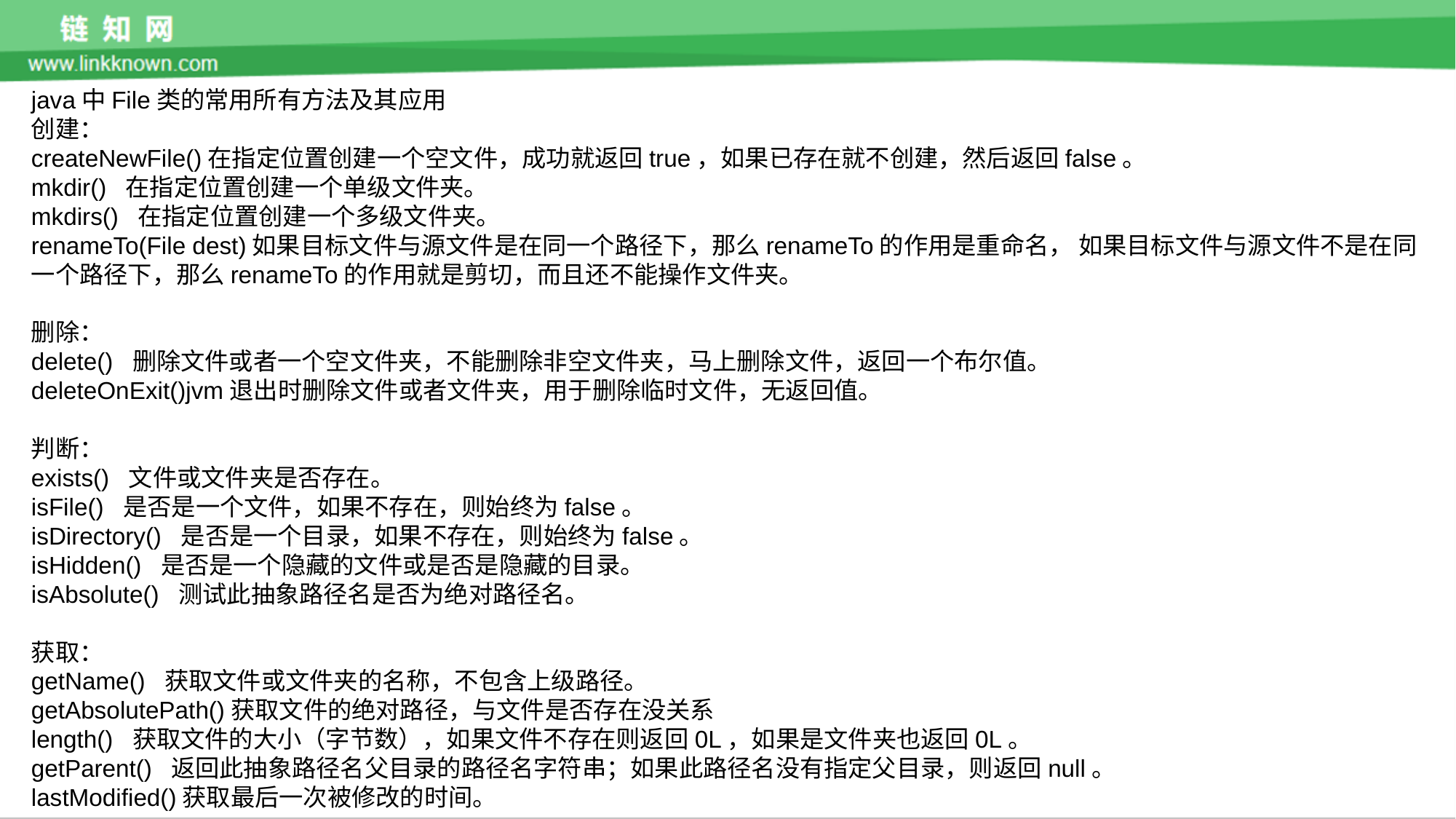

java中File类的常用所有方法及其应用
创建：
createNewFile()在指定位置创建一个空文件，成功就返回true，如果已存在就不创建，然后返回false。
mkdir()  在指定位置创建一个单级文件夹。
mkdirs()  在指定位置创建一个多级文件夹。
renameTo(File dest)如果目标文件与源文件是在同一个路径下，那么renameTo的作用是重命名， 如果目标文件与源文件不是在同一个路径下，那么renameTo的作用就是剪切，而且还不能操作文件夹。

删除：
delete()  删除文件或者一个空文件夹，不能删除非空文件夹，马上删除文件，返回一个布尔值。
deleteOnExit()jvm退出时删除文件或者文件夹，用于删除临时文件，无返回值。

判断：
exists()  文件或文件夹是否存在。
isFile()  是否是一个文件，如果不存在，则始终为false。
isDirectory()  是否是一个目录，如果不存在，则始终为false。
isHidden()  是否是一个隐藏的文件或是否是隐藏的目录。
isAbsolute()  测试此抽象路径名是否为绝对路径名。

获取：
getName()  获取文件或文件夹的名称，不包含上级路径。
getAbsolutePath()获取文件的绝对路径，与文件是否存在没关系
length()  获取文件的大小（字节数），如果文件不存在则返回0L，如果是文件夹也返回0L。
getParent()  返回此抽象路径名父目录的路径名字符串；如果此路径名没有指定父目录，则返回null。
lastModified()获取最后一次被修改的时间。